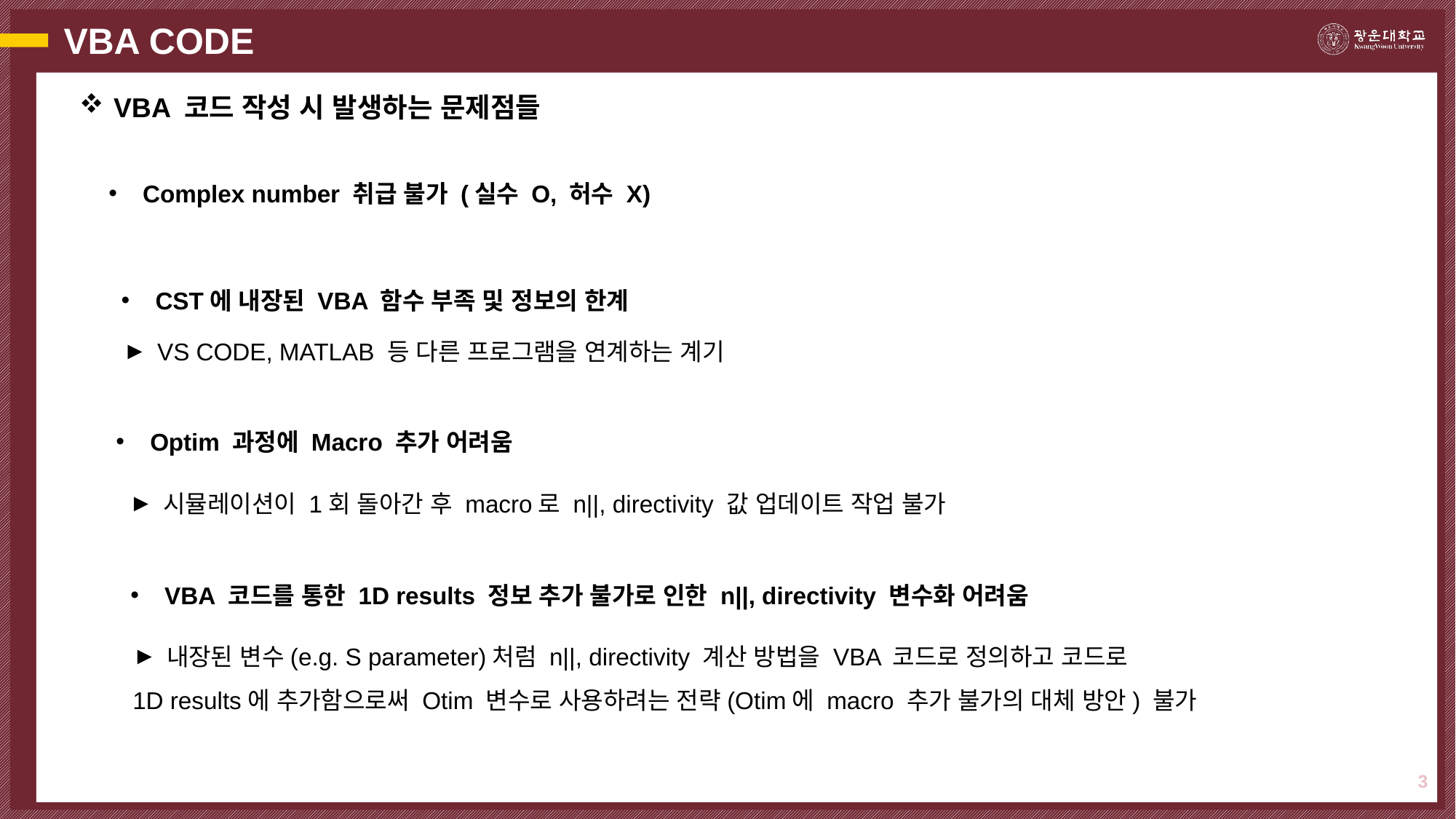

# VBA CODE
VBA 코드 작성 시 발생하는 문제점들
Complex number 취급 불가 (실수 O, 허수 X)
CST에 내장된 VBA 함수 부족 및 정보의 한계
VS CODE, MATLAB 등 다른 프로그램을 연계하는 계기
Optim 과정에 Macro 추가 어려움
시뮬레이션이 1회 돌아간 후 macro로 n||, directivity 값 업데이트 작업 불가
VBA 코드를 통한 1D results 정보 추가 불가로 인한 n||, directivity 변수화 어려움
내장된 변수(e.g. S parameter)처럼 n||, directivity 계산 방법을 VBA 코드로 정의하고 코드로
1D results에 추가함으로써 Otim 변수로 사용하려는 전략(Otim에 macro 추가 불가의 대체 방안) 불가
3